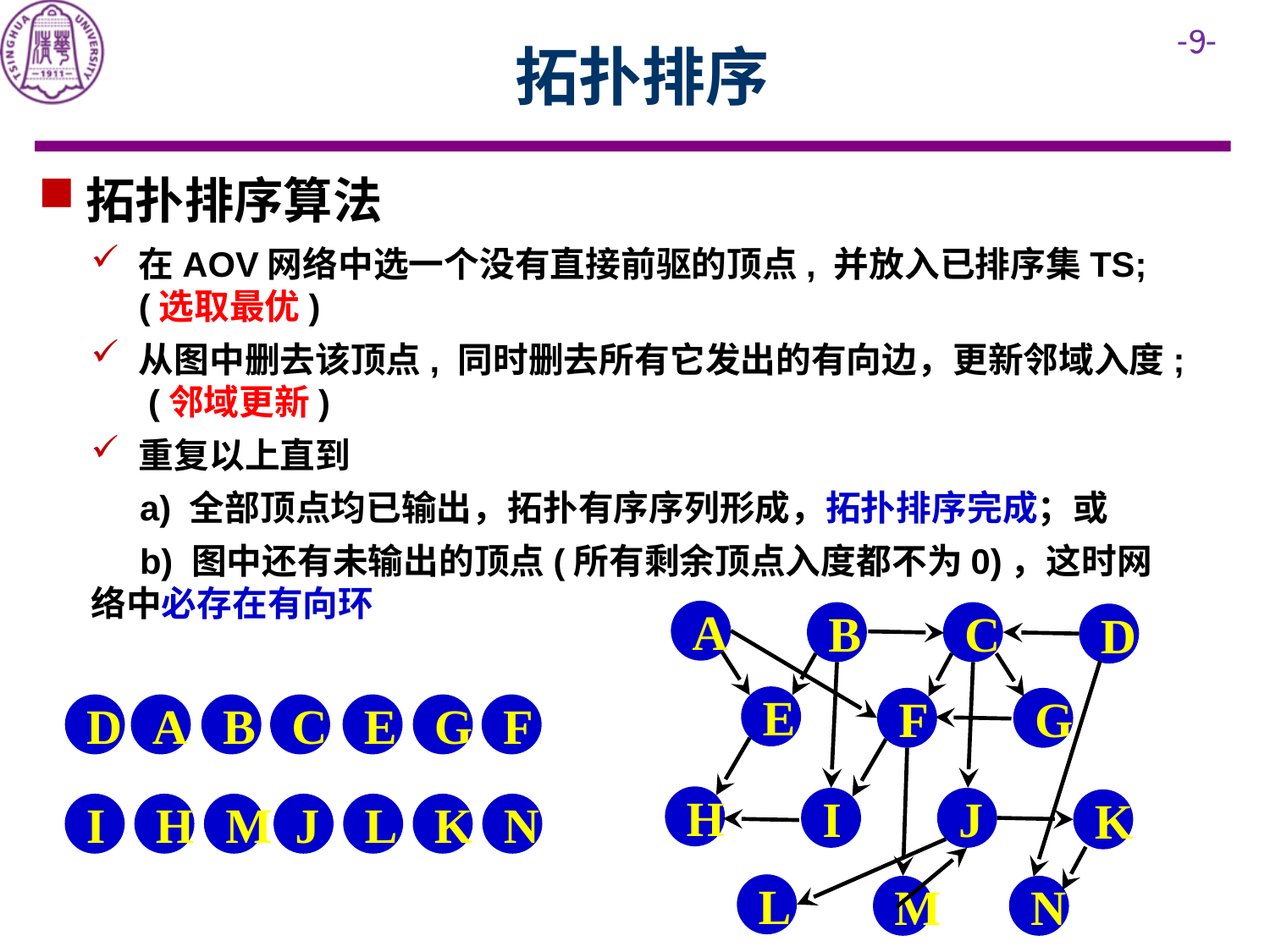

# 拓扑排序
拓扑排序算法
在AOV网络中选一个没有直接前驱的顶点, 并放入已排序集TS; (选取最优)
从图中删去该顶点, 同时删去所有它发出的有向边，更新邻域入度; (邻域更新)
重复以上直到
     a) 全部顶点均已输出，拓扑有序序列形成，拓扑排序完成；或
     b) 图中还有未输出的顶点(所有剩余顶点入度都不为0)，这时网络中必存在有向环
A
B
C
D
E
F
G
D
A
B
C
E
G
F
H
I
J
K
I
H
M
J
L
K
N
M
L
N